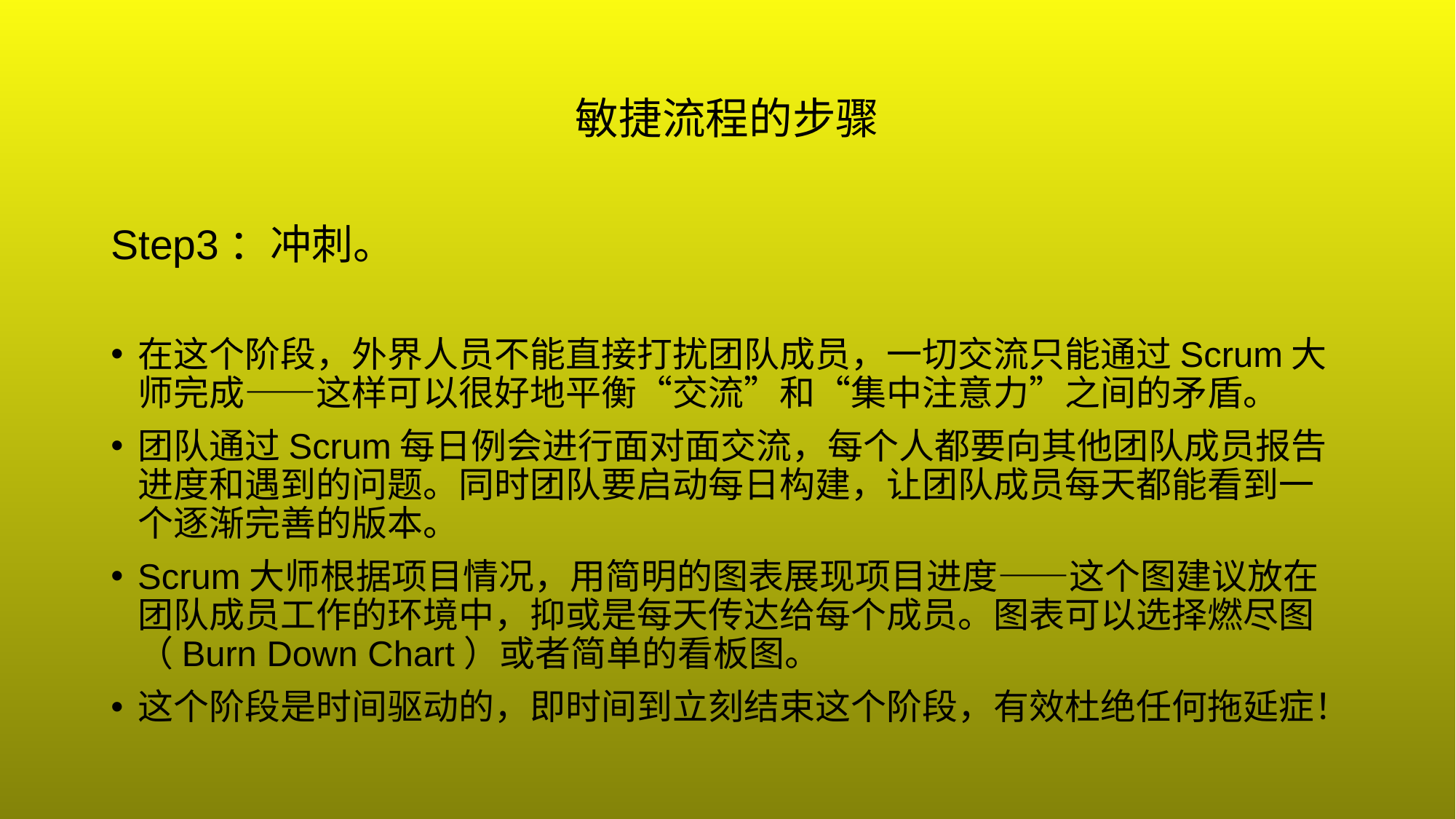

# 敏捷流程的步骤
Step3：冲刺。

在这个阶段，外界人员不能直接打扰团队成员，一切交流只能通过Scrum大师完成——这样可以很好地平衡“交流”和“集中注意力”之间的矛盾。
团队通过Scrum每日例会进行面对面交流，每个人都要向其他团队成员报告进度和遇到的问题。同时团队要启动每日构建，让团队成员每天都能看到一个逐渐完善的版本。
Scrum大师根据项目情况，用简明的图表展现项目进度——这个图建议放在团队成员工作的环境中，抑或是每天传达给每个成员。图表可以选择燃尽图（Burn Down Chart）或者简单的看板图。
这个阶段是时间驱动的，即时间到立刻结束这个阶段，有效杜绝任何拖延症！